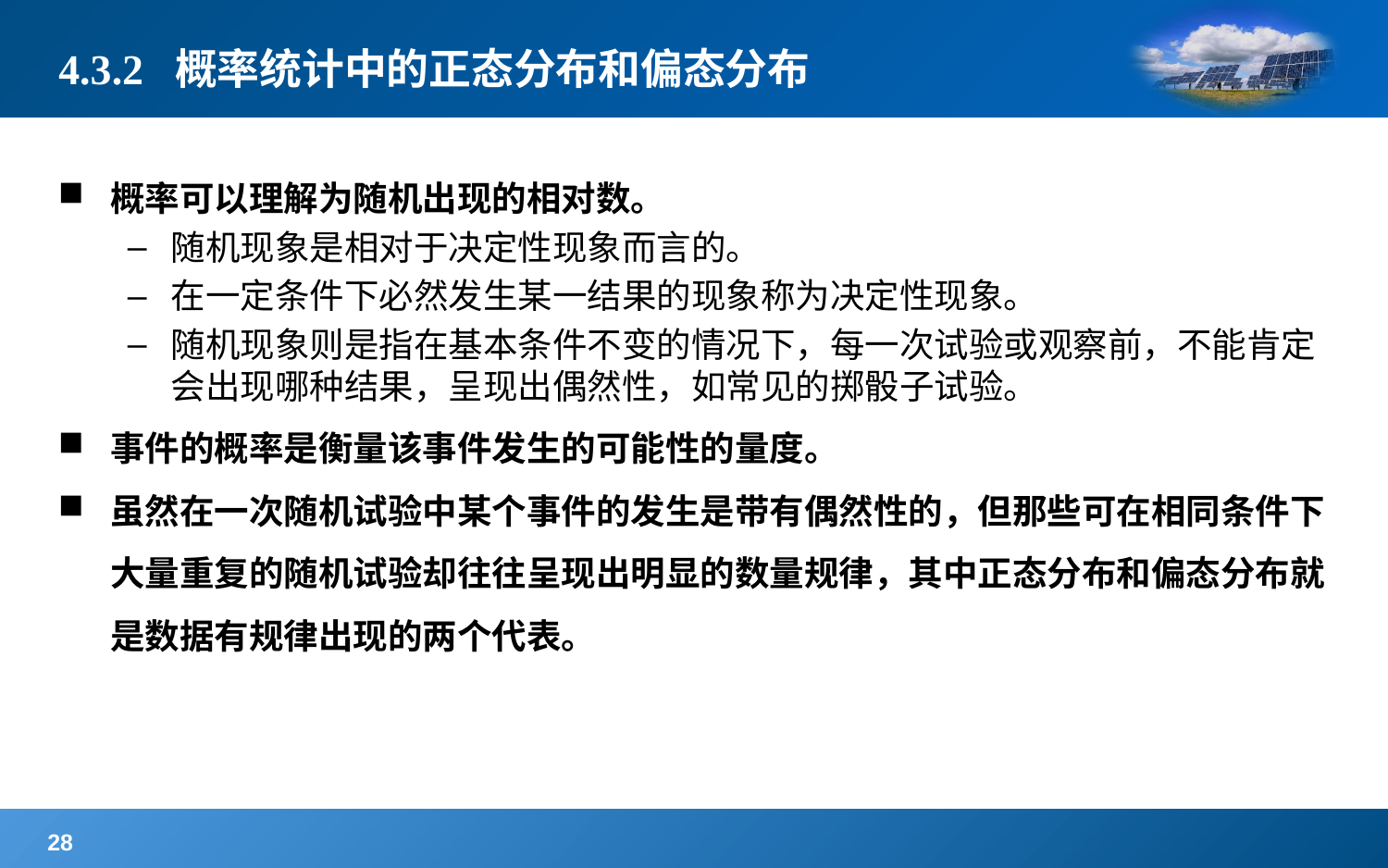

# 4.3.2  概率统计中的正态分布和偏态分布
概率可以理解为随机出现的相对数。
随机现象是相对于决定性现象而言的。
在一定条件下必然发生某一结果的现象称为决定性现象。
随机现象则是指在基本条件不变的情况下，每一次试验或观察前，不能肯定会出现哪种结果，呈现出偶然性，如常见的掷骰子试验。
事件的概率是衡量该事件发生的可能性的量度。
虽然在一次随机试验中某个事件的发生是带有偶然性的，但那些可在相同条件下大量重复的随机试验却往往呈现出明显的数量规律，其中正态分布和偏态分布就是数据有规律出现的两个代表。